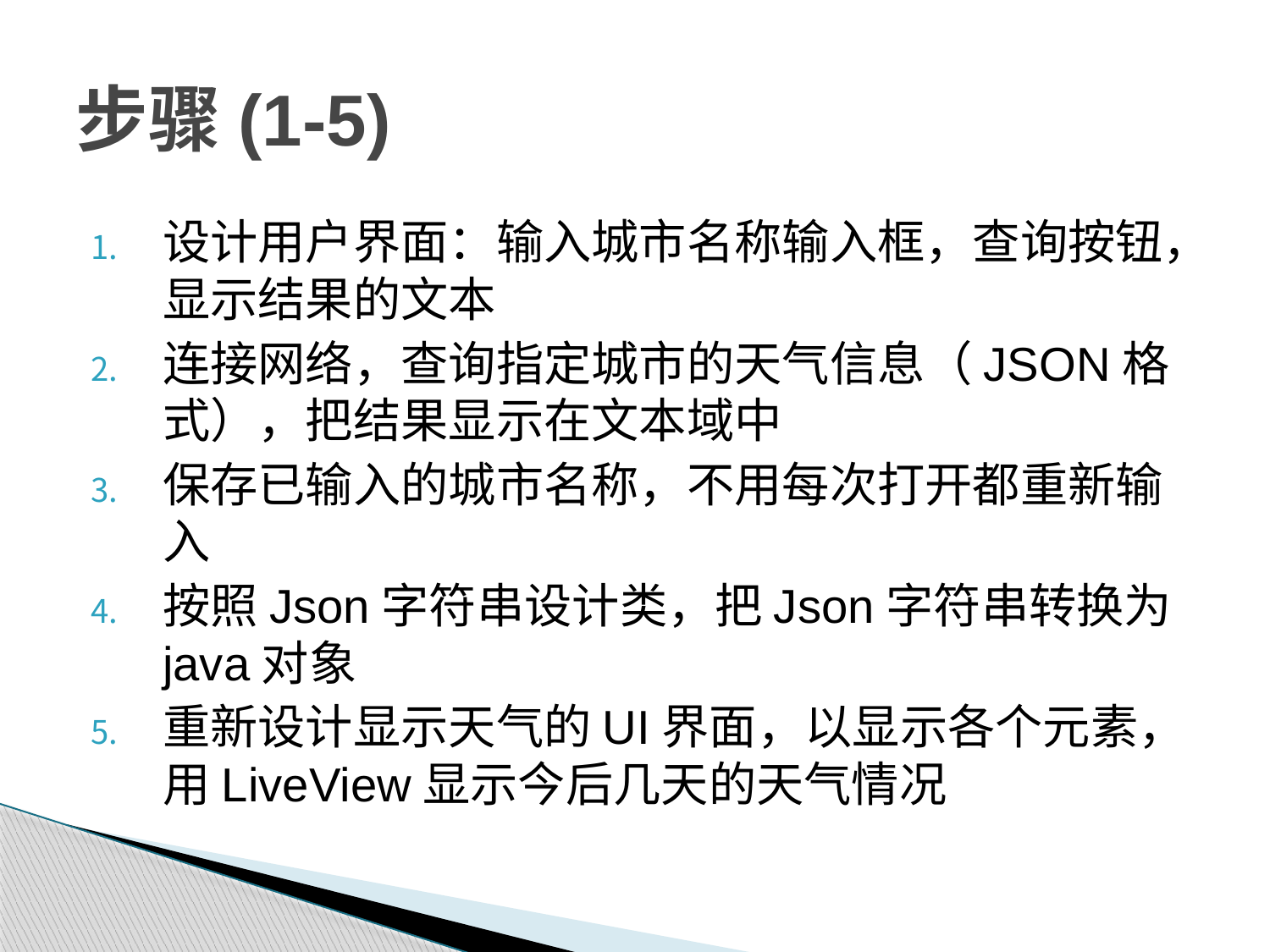

# 步骤(1-5)
设计用户界面：输入城市名称输入框，查询按钮，显示结果的文本
连接网络，查询指定城市的天气信息（JSON格式），把结果显示在文本域中
保存已输入的城市名称，不用每次打开都重新输入
按照Json字符串设计类，把Json字符串转换为java对象
重新设计显示天气的UI界面，以显示各个元素，用LiveView显示今后几天的天气情况